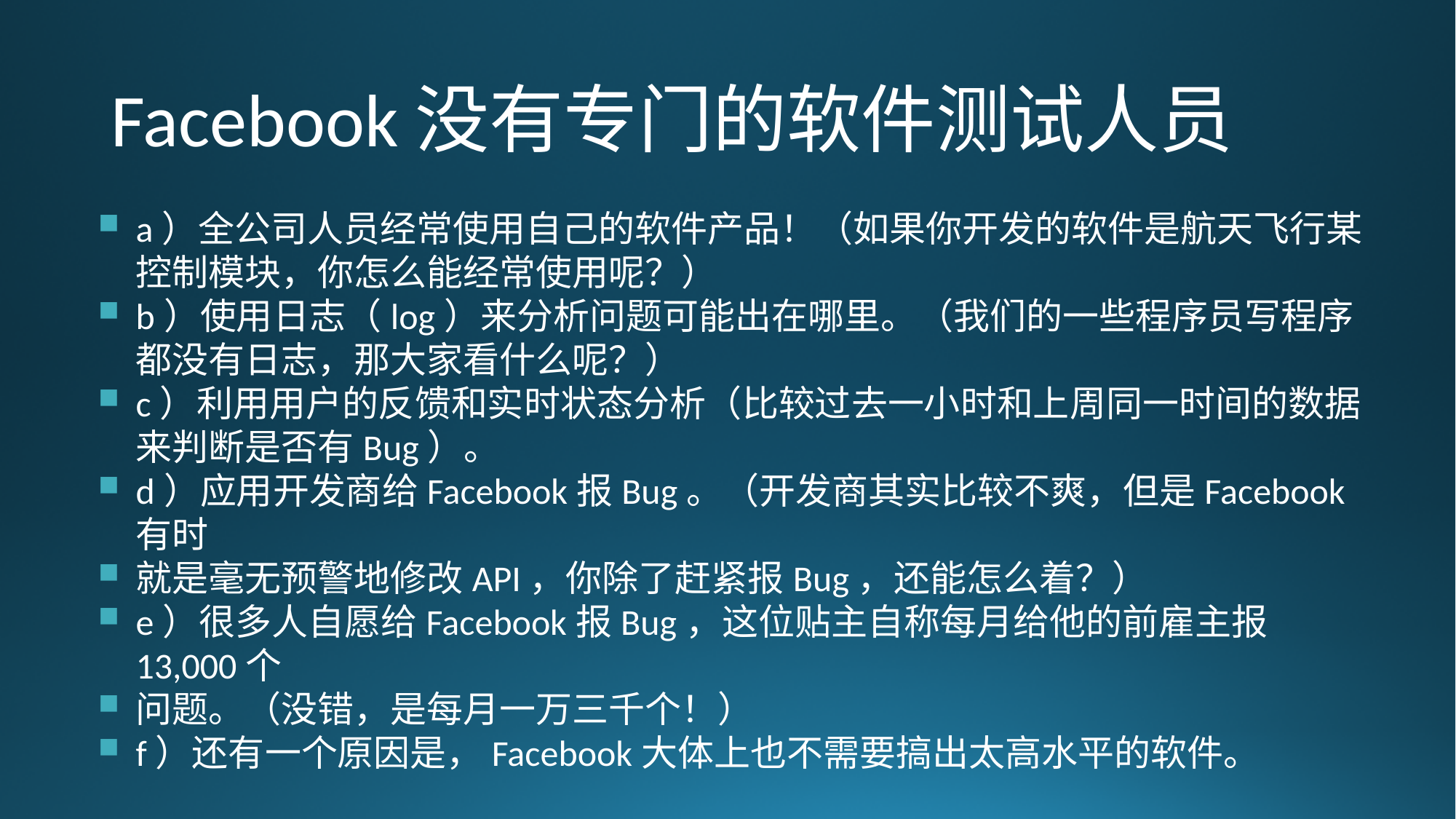

# Facebook没有专门的软件测试人员
a）全公司人员经常使用自己的软件产品！（如果你开发的软件是航天飞行某控制模块，你怎么能经常使用呢？）
b）使用日志（log）来分析问题可能出在哪里。（我们的一些程序员写程序都没有日志，那大家看什么呢？）
c）利用用户的反馈和实时状态分析（比较过去一小时和上周同一时间的数据来判断是否有Bug）。
d）应用开发商给Facebook报Bug。（开发商其实比较不爽，但是Facebook有时
就是毫无预警地修改API，你除了赶紧报Bug，还能怎么着？）
e）很多人自愿给Facebook报Bug，这位贴主自称每月给他的前雇主报13,000个
问题。（没错，是每月一万三千个！）
f）还有一个原因是，Facebook大体上也不需要搞出太高水平的软件。